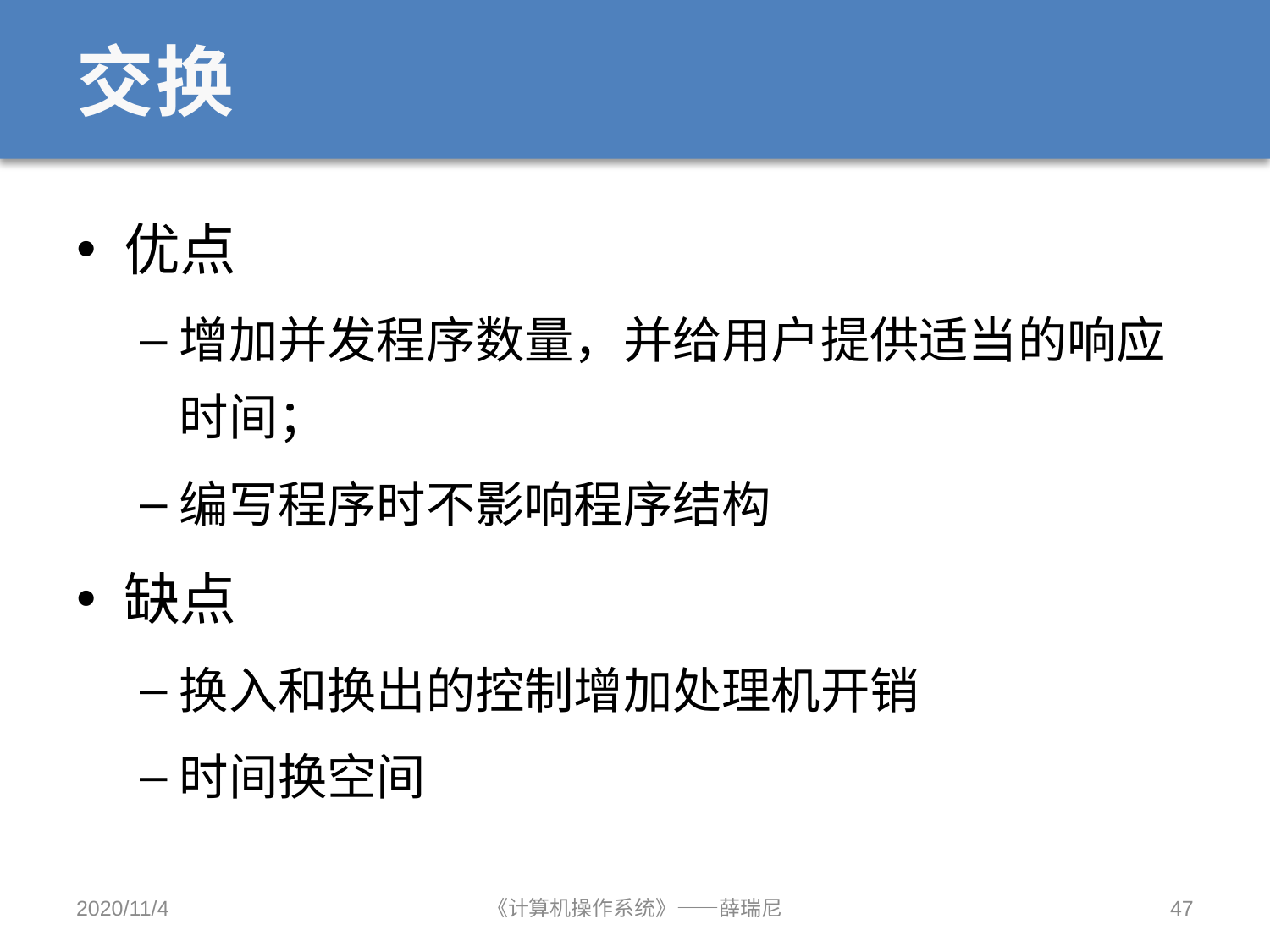

# 交换
优点
增加并发程序数量，并给用户提供适当的响应时间；
编写程序时不影响程序结构
缺点
换入和换出的控制增加处理机开销
时间换空间
2020/11/4
《计算机操作系统》——薛瑞尼
47